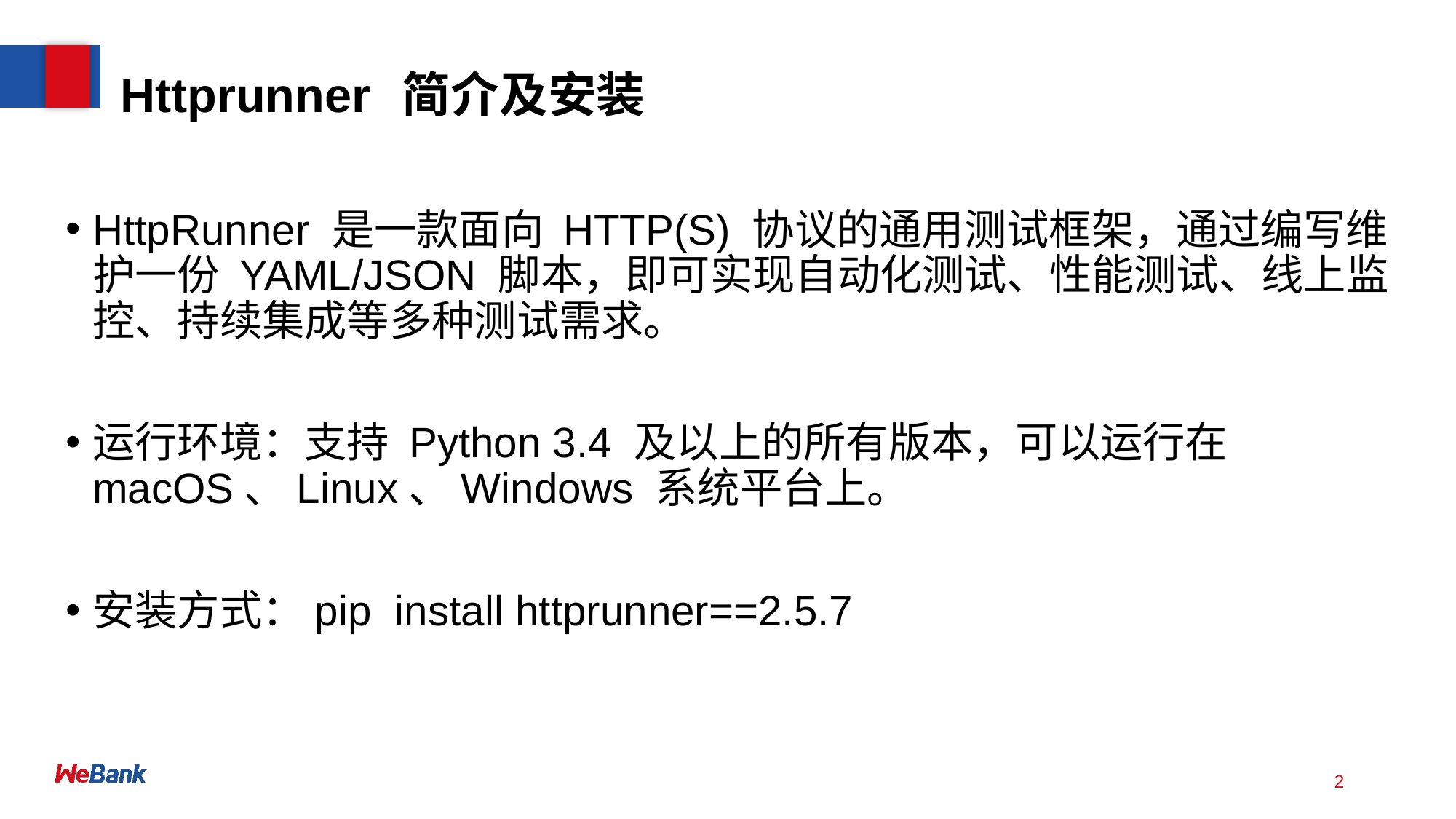

# Httprunner 简介及安装

HttpRunner 是一款面向 HTTP(S) 协议的通用测试框架，通过编写维护一份 YAML/JSON 脚本，即可实现自动化测试、性能测试、线上监控、持续集成等多种测试需求。

运行环境：支持 Python 3.4 及以上的所有版本，可以运行在macOS、Linux、Windows 系统平台上。

安装方式：pip  install httprunner==2.5.7

2